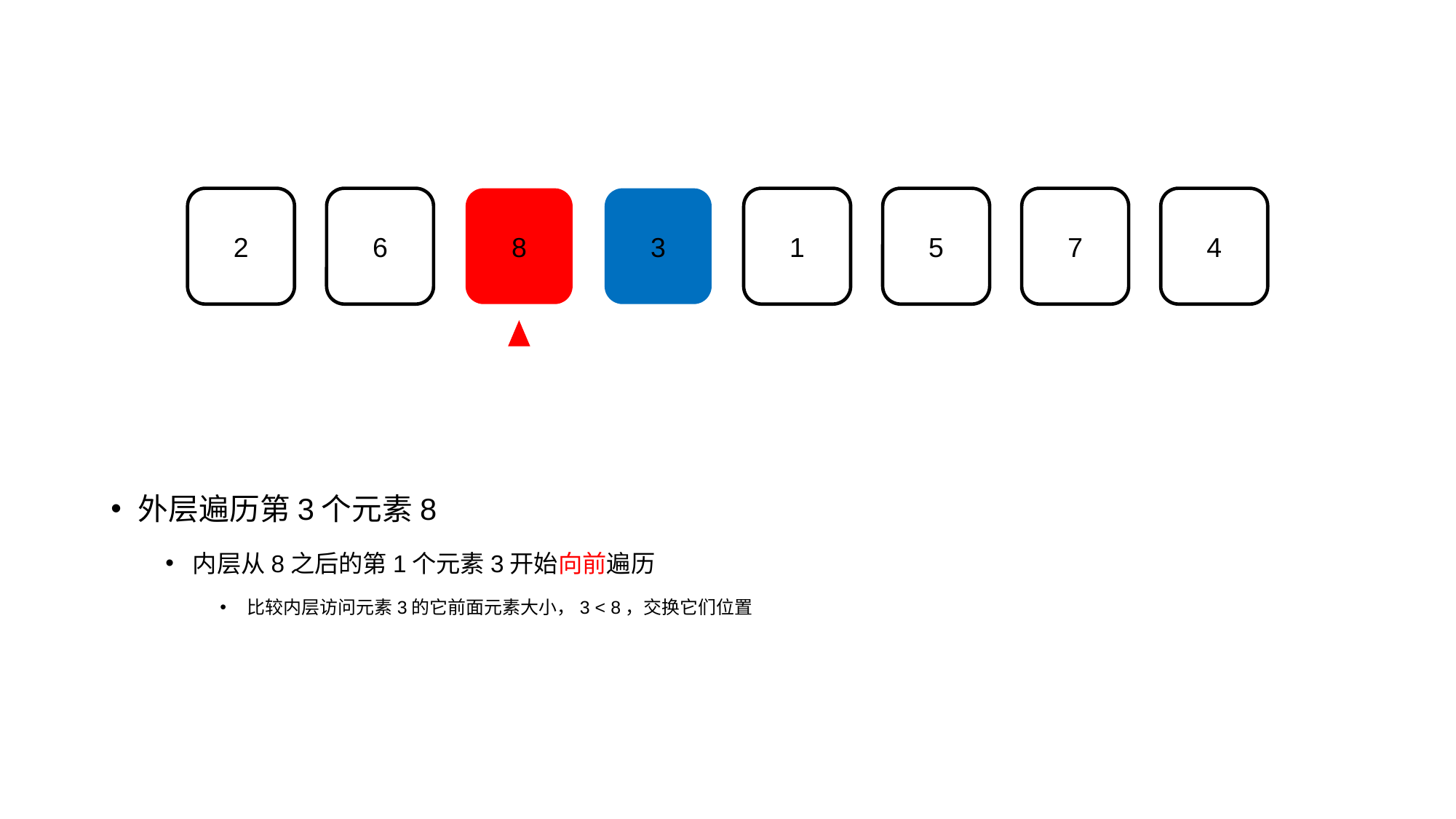

2
6
8
3
1
5
7
4

外层遍历第3个元素8
内层从8之后的第1个元素3开始向前遍历
比较内层访问元素3的它前面元素大小，3 < 8，交换它们位置